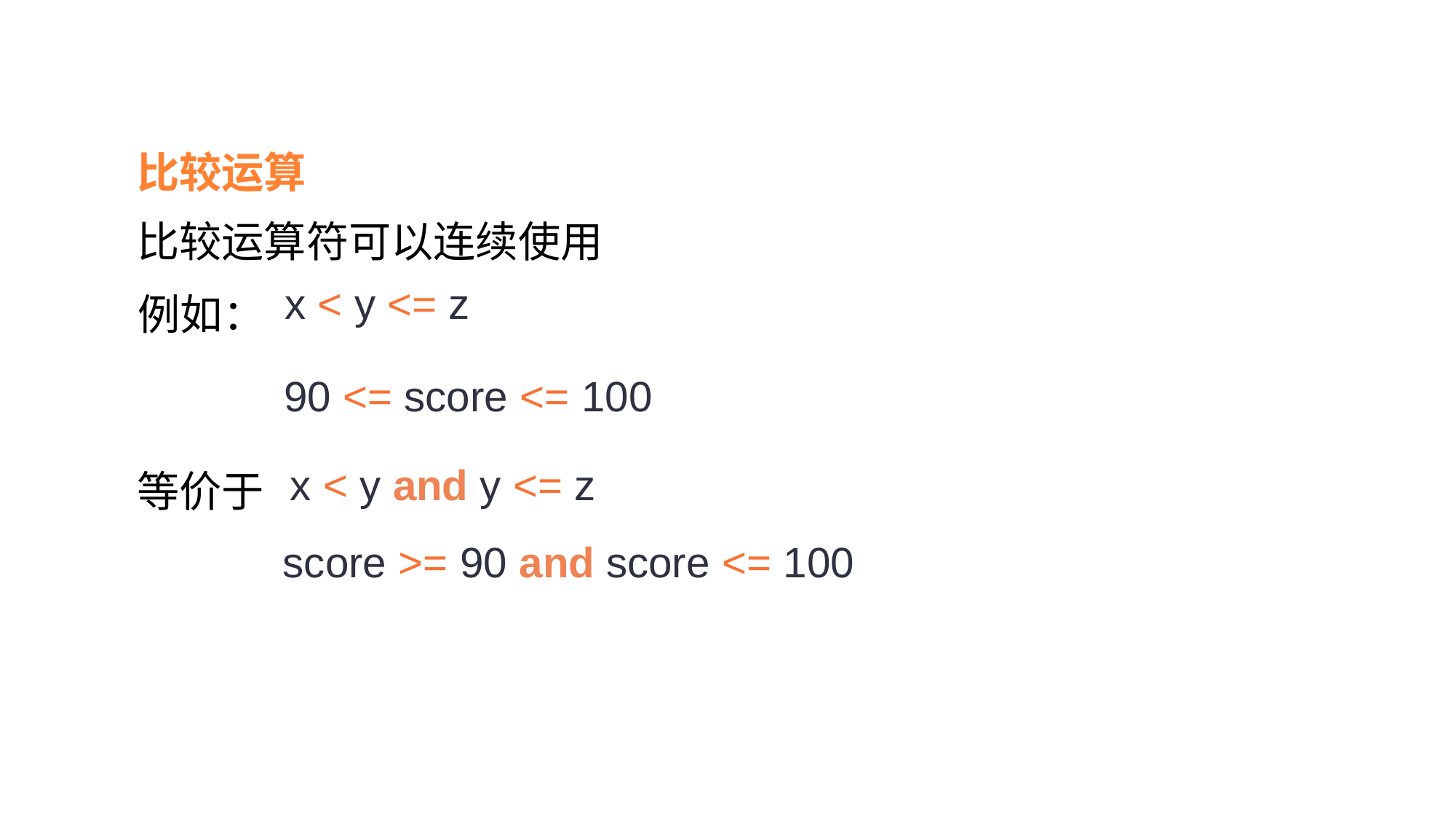

比较运算
比较运算符可以连续使用
例如：
x < y <= z
90 <= score <= 100
等价于
x < y and y <= z
score >= 90 and score <= 100